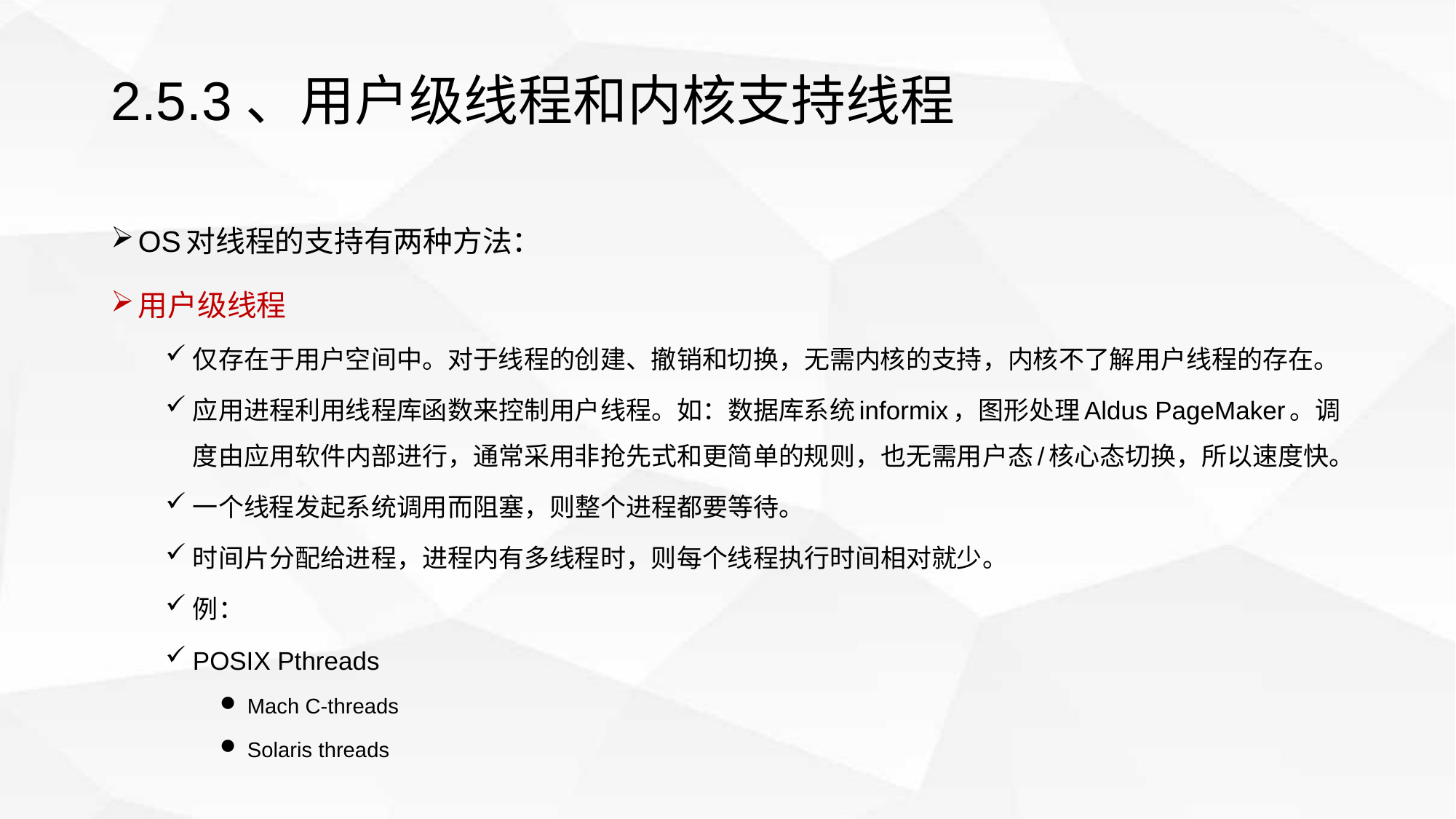

# 2.5.3、用户级线程和内核支持线程
OS对线程的支持有两种方法：
用户级线程
仅存在于用户空间中。对于线程的创建、撤销和切换，无需内核的支持，内核不了解用户线程的存在。
应用进程利用线程库函数来控制用户线程。如：数据库系统informix，图形处理Aldus PageMaker。调度由应用软件内部进行，通常采用非抢先式和更简单的规则，也无需用户态/核心态切换，所以速度快。
一个线程发起系统调用而阻塞，则整个进程都要等待。
时间片分配给进程，进程内有多线程时，则每个线程执行时间相对就少。
例：
POSIX Pthreads
Mach C-threads
Solaris threads